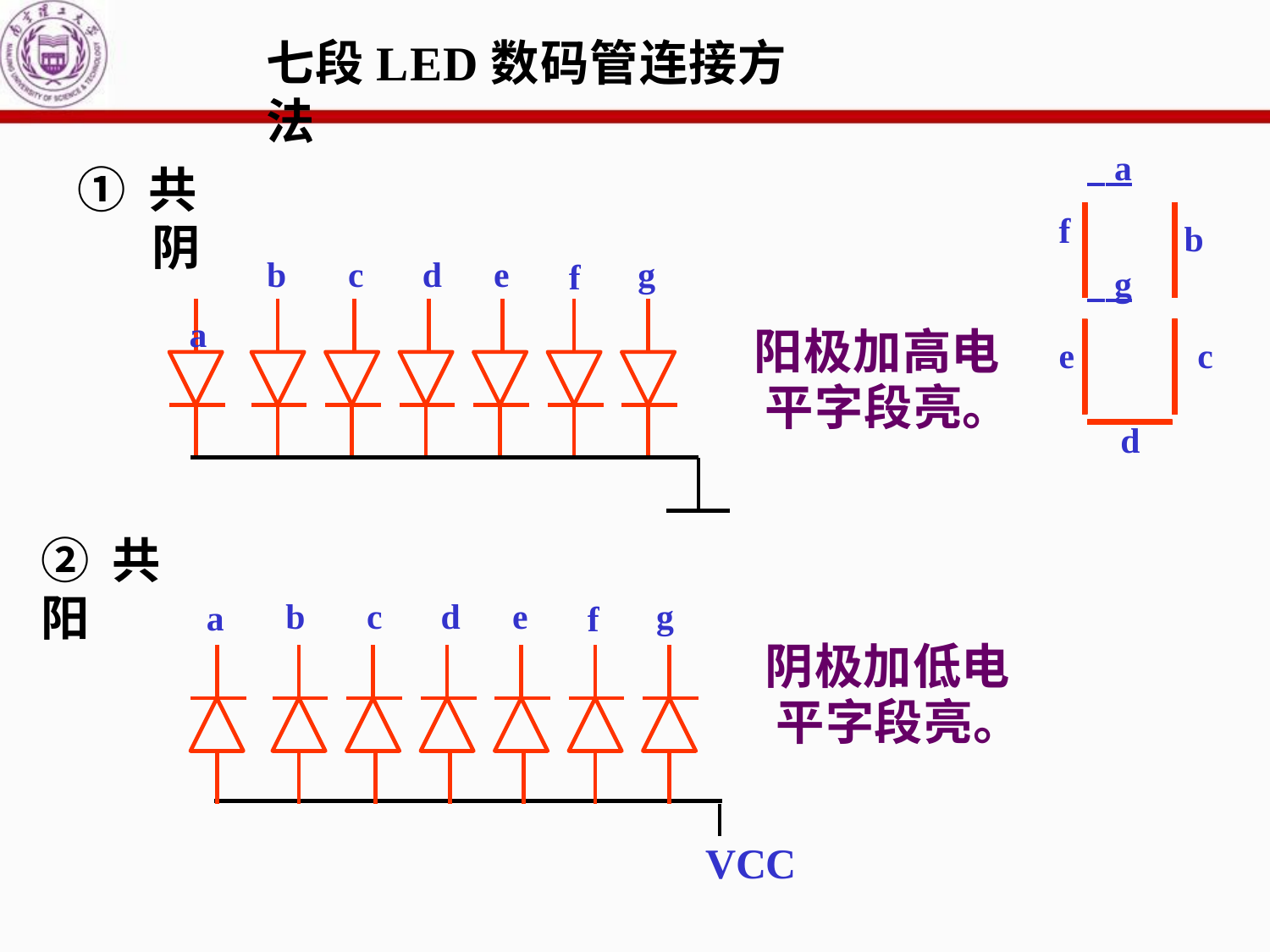

# 七段LED数码管连接方法
   a
① 共阴
a
f
b
b	c	d	e
g
f
   g

阳极加高电  平字段亮。
e
c

d

② 共阳
b	c	d	e
g
a
f
阴极加低电  平字段亮。

VCC